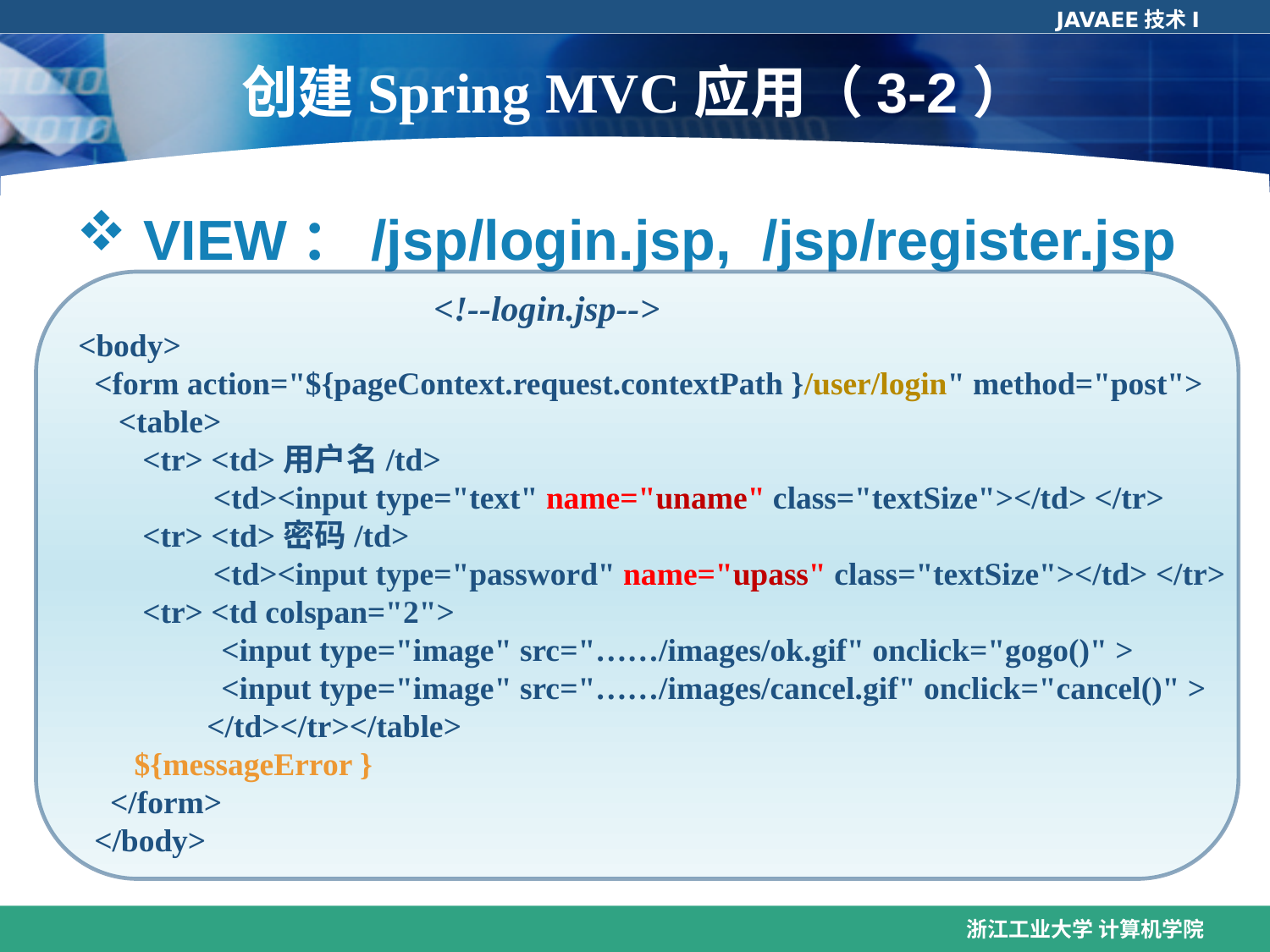

# 创建Spring MVC应用（3-2）
 VIEW：/jsp/login.jsp,  /jsp/register.jsp

                                        <!--login.jsp-->
<body>
  <form action="${pageContext.request.contextPath }/user/login" method="post">
     <table>
        <tr> <td>用户名/td>
	 <td><input type="text" name="uname" class="textSize"></td> </tr>
        <tr> <td>密码/td>
	 <td><input type="password" name="upass" class="textSize"></td> </tr>
        <tr> <td colspan="2">
	  <input type="image" src="……/images/ok.gif" onclick="gogo()" >
	  <input type="image" src="……/images/cancel.gif" onclick="cancel()" >
                </td></tr></table>
       ${messageError }
    </form>
  </body>